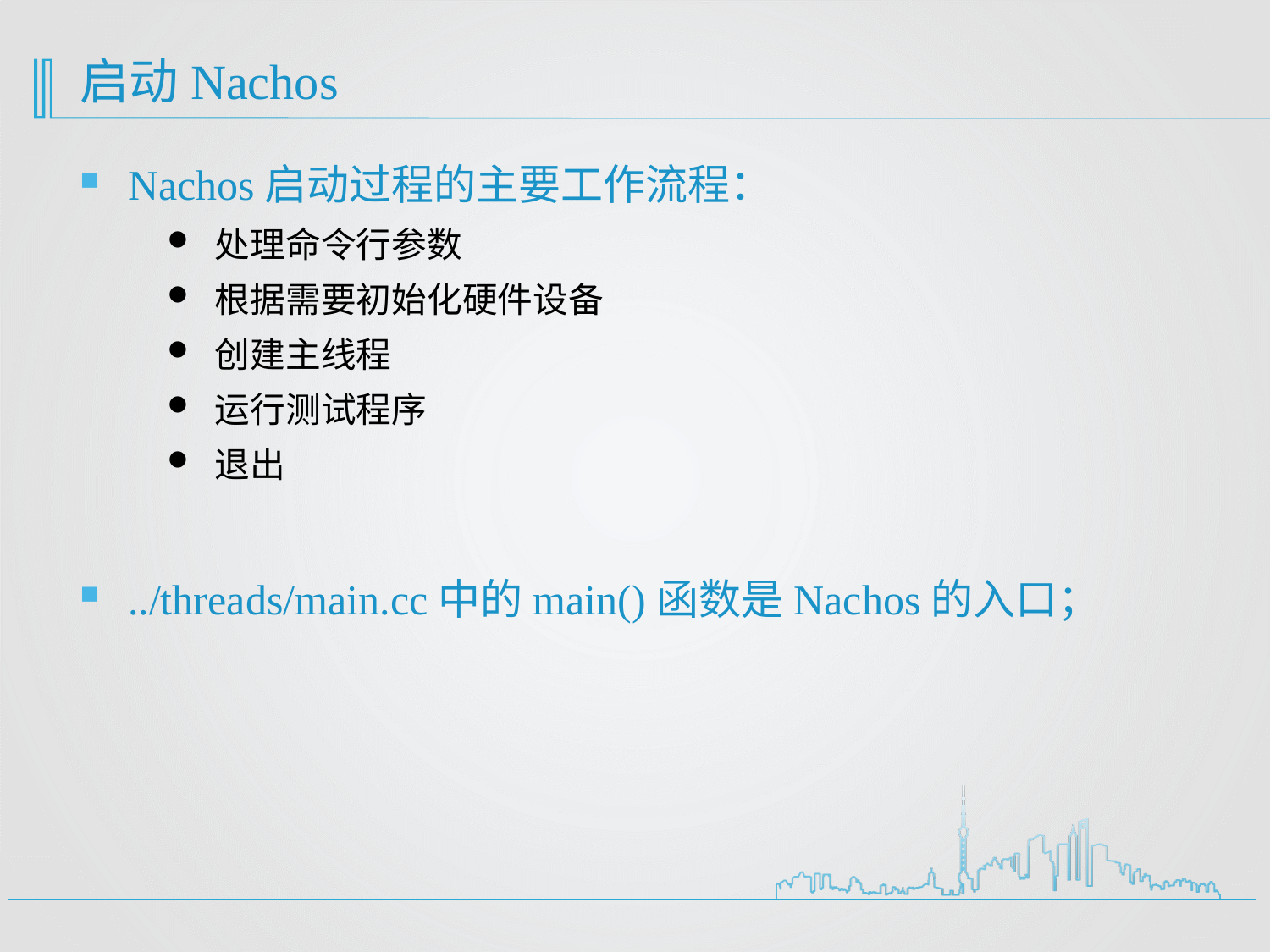

# 启动Nachos
Nachos启动过程的主要工作流程：
处理命令行参数
根据需要初始化硬件设备
创建主线程
运行测试程序
退出

../threads/main.cc中的main()函数是Nachos的入口；